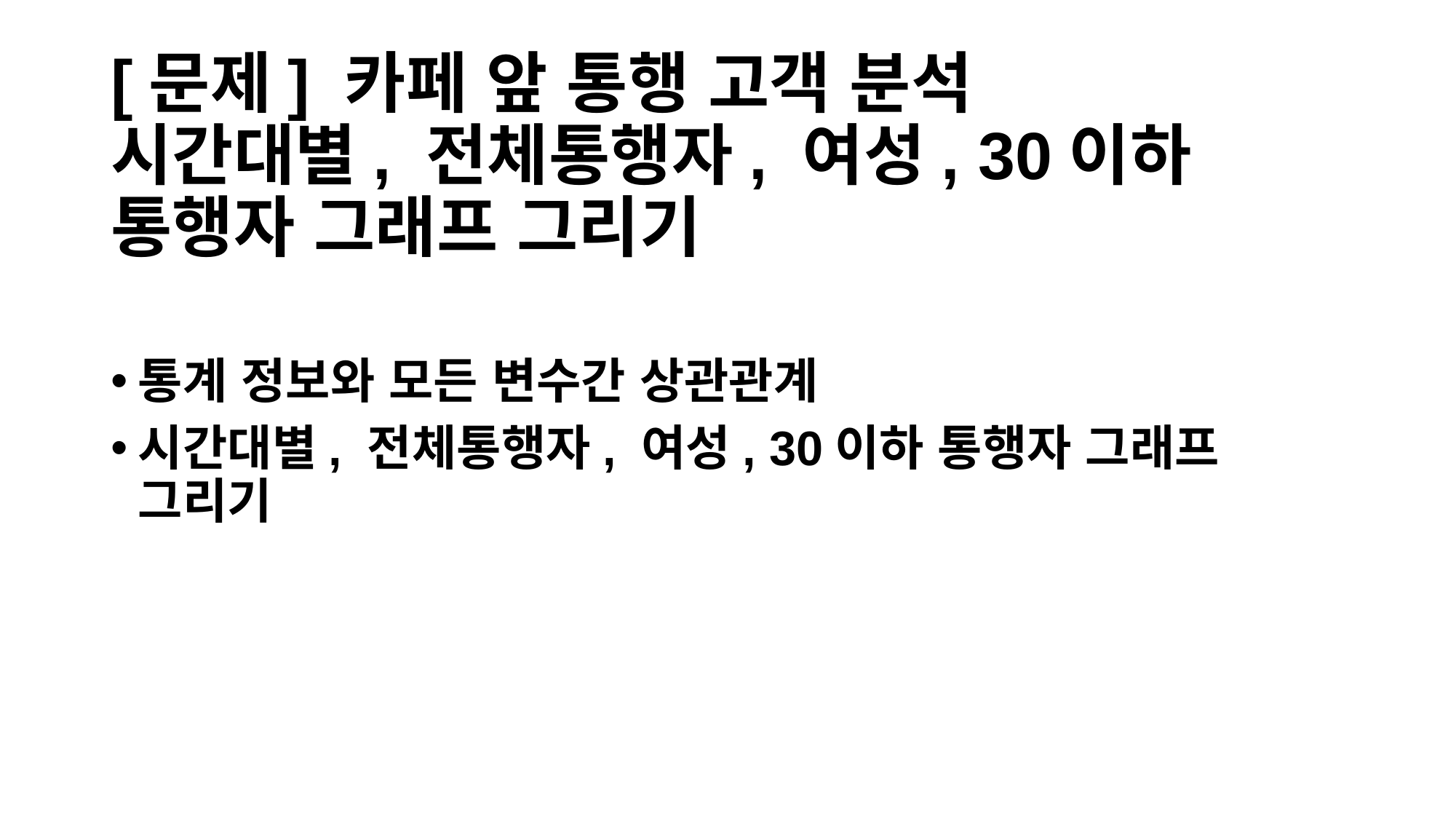

# [문제] 카페 앞 통행 고객 분석 시간대별, 전체통행자, 여성, 30이하 통행자 그래프 그리기
통계 정보와 모든 변수간 상관관계
시간대별, 전체통행자, 여성, 30이하 통행자 그래프 그리기